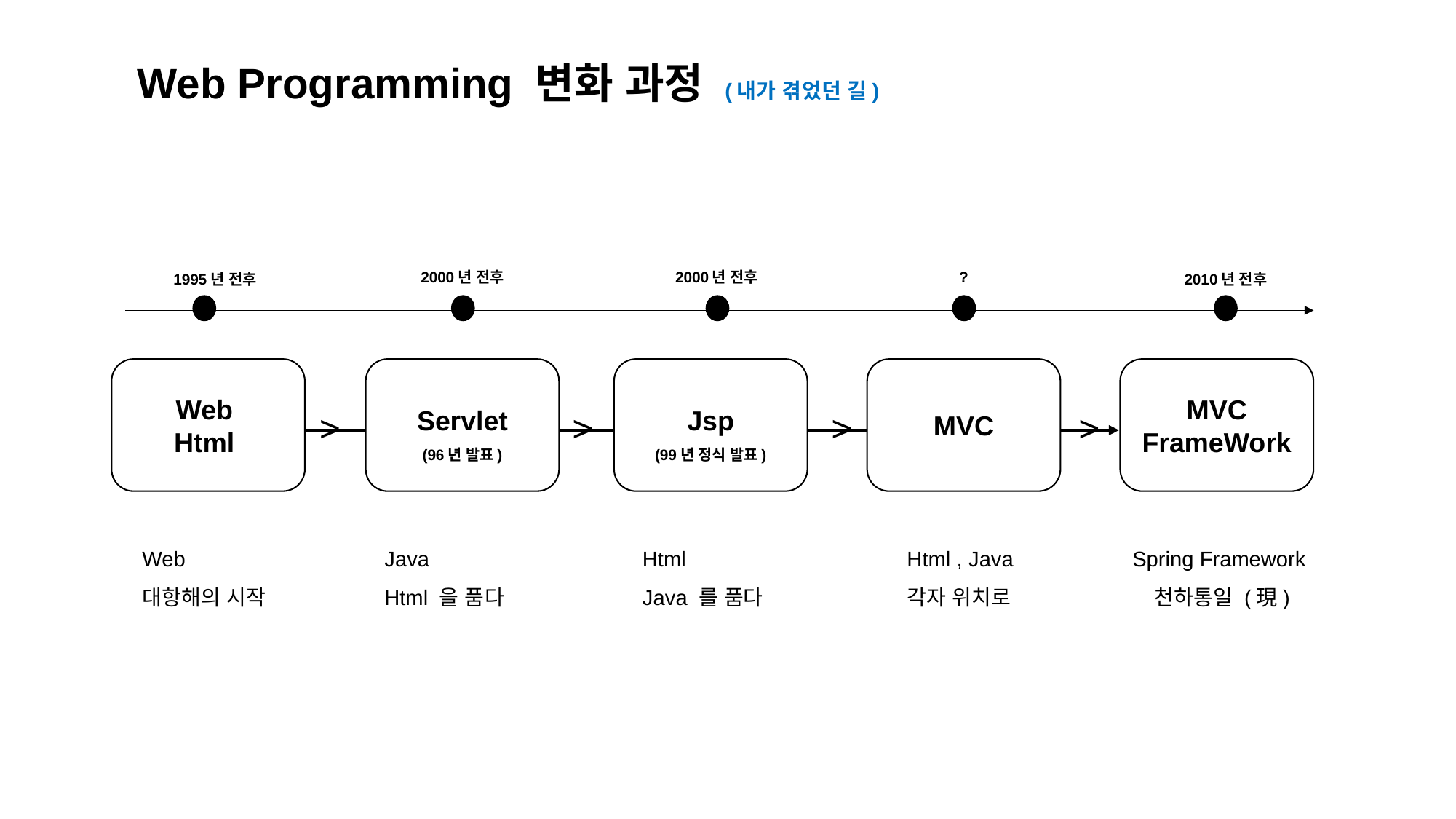

Web Programming 변화 과정 (내가 겪었던 길)
?
2000년 전후
2000년 전후
1995년 전후
2010년 전후

Web
Html
Servlet
(96년 발표)
Jsp
(99년 정식 발표)
MVC
MVC
FrameWork
>
>
>
>
Web
대항해의 시작
Java
Html 을 품다
Html
Java 를 품다
Html , Java
각자 위치로
Spring Framework
천하통일 (現)